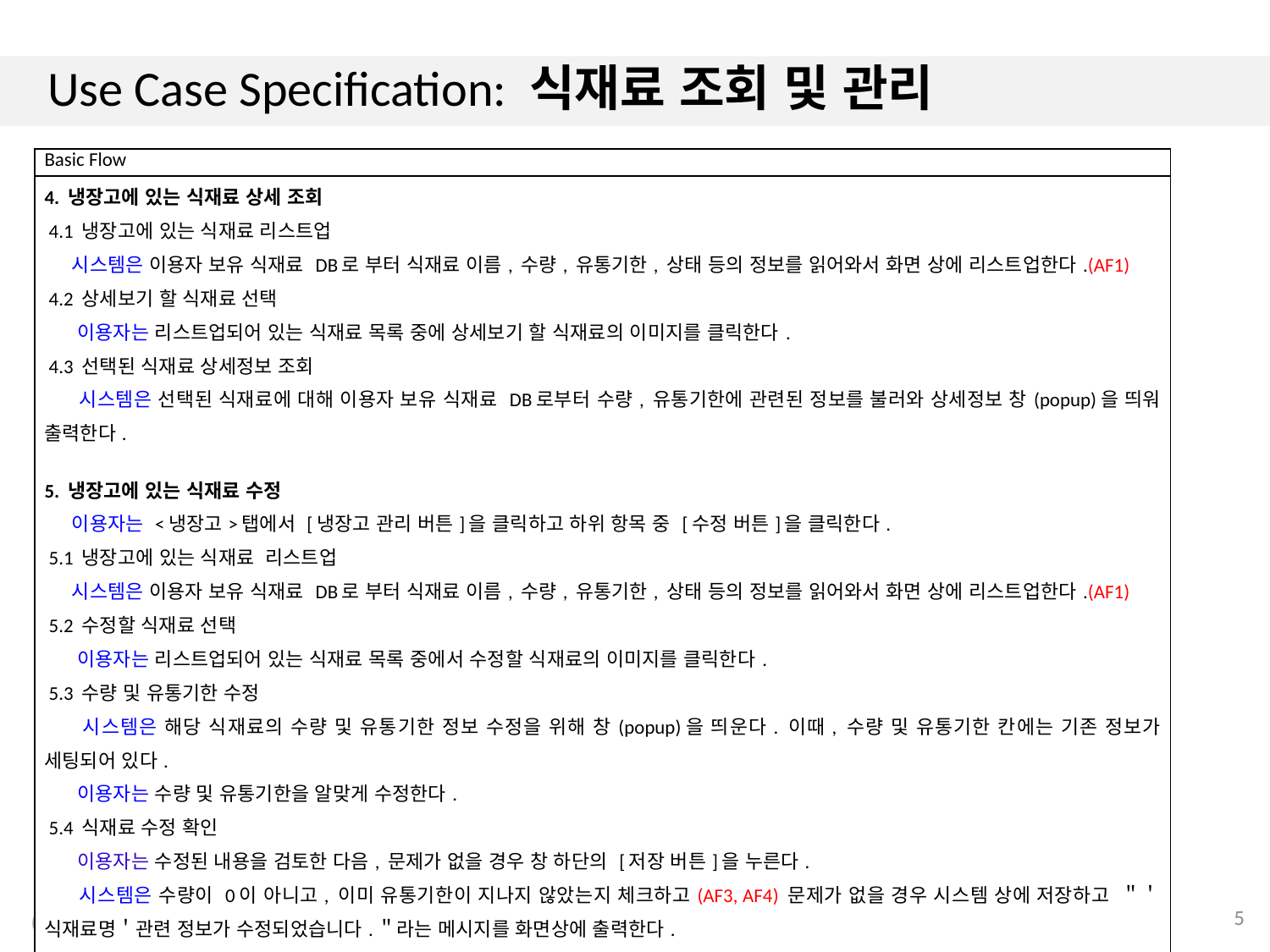

# Use Case Specification: 식재료 조회 및 관리
| Basic Flowc Flow |
| --- |
| 4. 냉장고에 있는 식재료 상세 조회 4.1 냉장고에 있는 식재료 리스트업 시스템은 이용자 보유 식재료 DB로 부터 식재료 이름, 수량, 유통기한, 상태 등의 정보를 읽어와서 화면 상에 리스트업한다.(AF1) 4.2 상세보기 할 식재료 선택 이용자는 리스트업되어 있는 식재료 목록 중에 상세보기 할 식재료의 이미지를 클릭한다. 4.3 선택된 식재료 상세정보 조회 시스템은 선택된 식재료에 대해 이용자 보유 식재료 DB로부터 수량, 유통기한에 관련된 정보를 불러와 상세정보 창(popup)을 띄워 출력한다. 5. 냉장고에 있는 식재료 수정 이용자는 <냉장고>탭에서 [냉장고 관리 버튼]을 클릭하고 하위 항목 중 [수정 버튼]을 클릭한다. 5.1 냉장고에 있는 식재료 리스트업 시스템은 이용자 보유 식재료 DB로 부터 식재료 이름, 수량, 유통기한, 상태 등의 정보를 읽어와서 화면 상에 리스트업한다.(AF1) 5.2 수정할 식재료 선택 이용자는 리스트업되어 있는 식재료 목록 중에서 수정할 식재료의 이미지를 클릭한다. 5.3 수량 및 유통기한 수정 시스템은 해당 식재료의 수량 및 유통기한 정보 수정을 위해 창(popup)을 띄운다. 이때, 수량 및 유통기한 칸에는 기존 정보가 세팅되어 있다. 이용자는 수량 및 유통기한을 알맞게 수정한다. 5.4 식재료 수정 확인 이용자는 수정된 내용을 검토한 다음, 문제가 없을 경우 창 하단의 [저장 버튼]을 누른다. 시스템은 수량이 0이 아니고, 이미 유통기한이 지나지 않았는지 체크하고(AF3, AF4) 문제가 없을 경우 시스템 상에 저장하고 ＂＇식재료명＇관련 정보가 수정되었습니다.＂라는 메시지를 화면상에 출력한다. 시스템은 식재료가 수정된 이용자 보유 식재료 목록을 출력하며 본 유스케이스를 종료한다. |
5